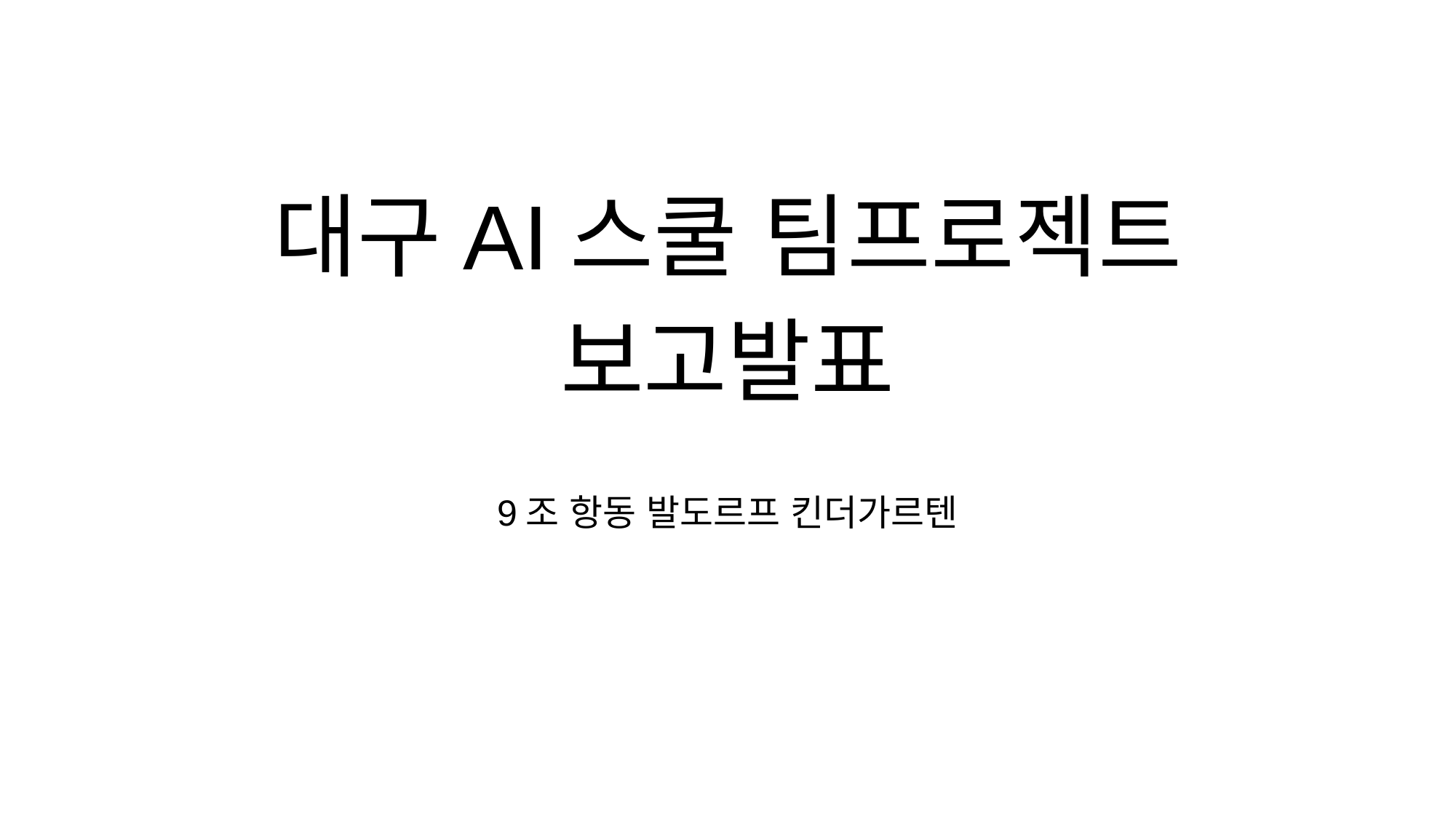

# 대구AI스쿨 팀프로젝트 보고발표

9조 항동 발도르프 킨더가르텐